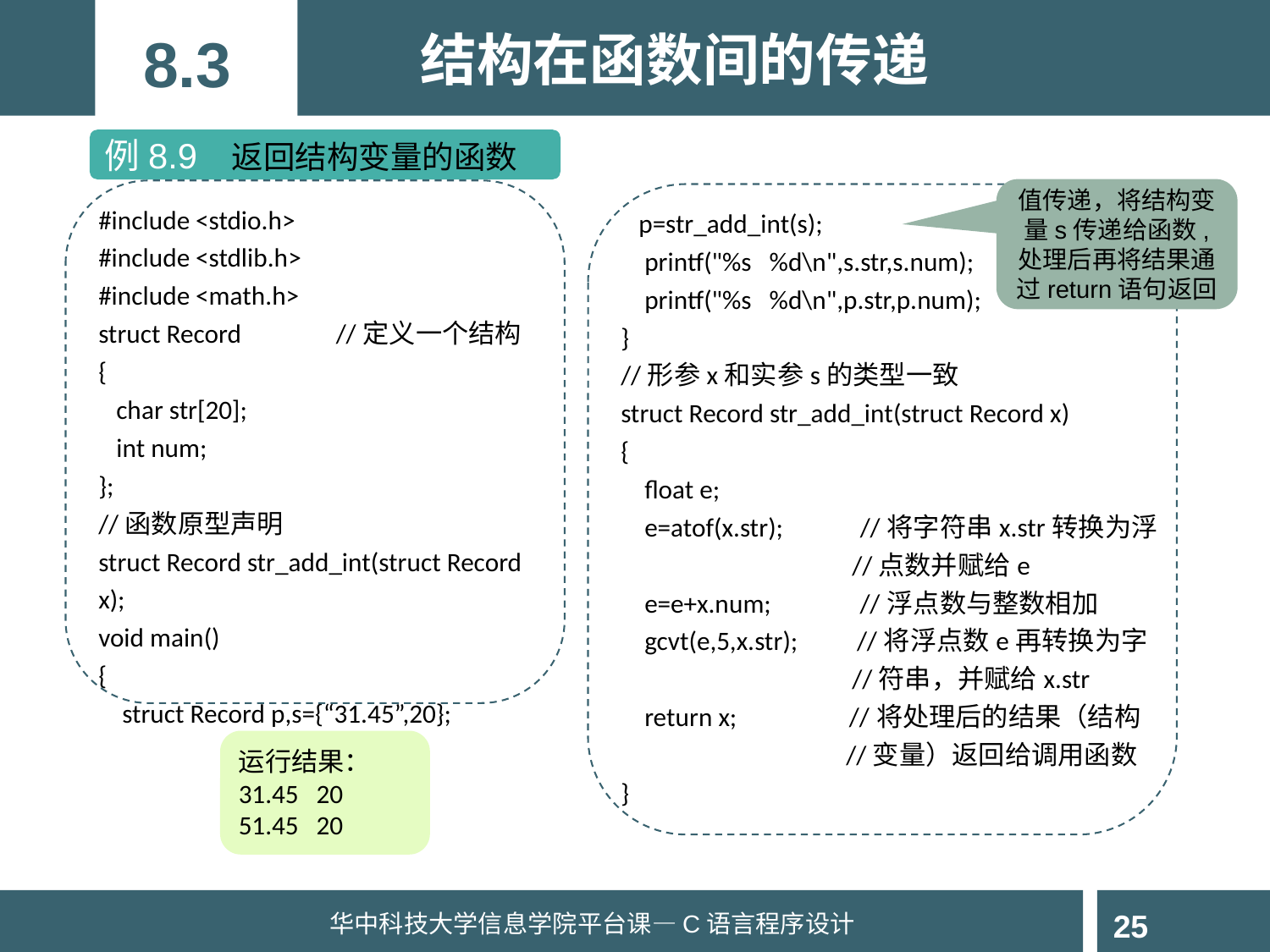

结构在函数间的传递
8.3
例8.9   返回结构变量的函数
值传递，将结构变量s传递给函数, 处理后再将结果通过return语句返回

#include <stdio.h>
#include <stdlib.h>
#include <math.h>
struct Record                //定义一个结构
{
   char str[20];
   int num;
};
//函数原型声明
struct Record str_add_int(struct Record x);
void main()
{
    struct Record p,s={“31.45”,20};
   p=str_add_int(s);
    printf("%s   %d\n",s.str,s.num);
    printf("%s   %d\n",p.str,p.num);
}
//形参x和实参s的类型一致
struct Record str_add_int(struct Record x)
{
    float e;
    e=atof(x.str);             //将字符串x.str转换为浮
                                       //点数并赋给e
    e=e+x.num;               //浮点数与整数相加
    gcvt(e,5,x.str);          //将浮点数e再转换为字
                                       //符串，并赋给x.str
    return x;                   //将处理后的结果（结构
                                      //变量）返回给调用函数
}
运行结果：
31.45   20
51.45   20